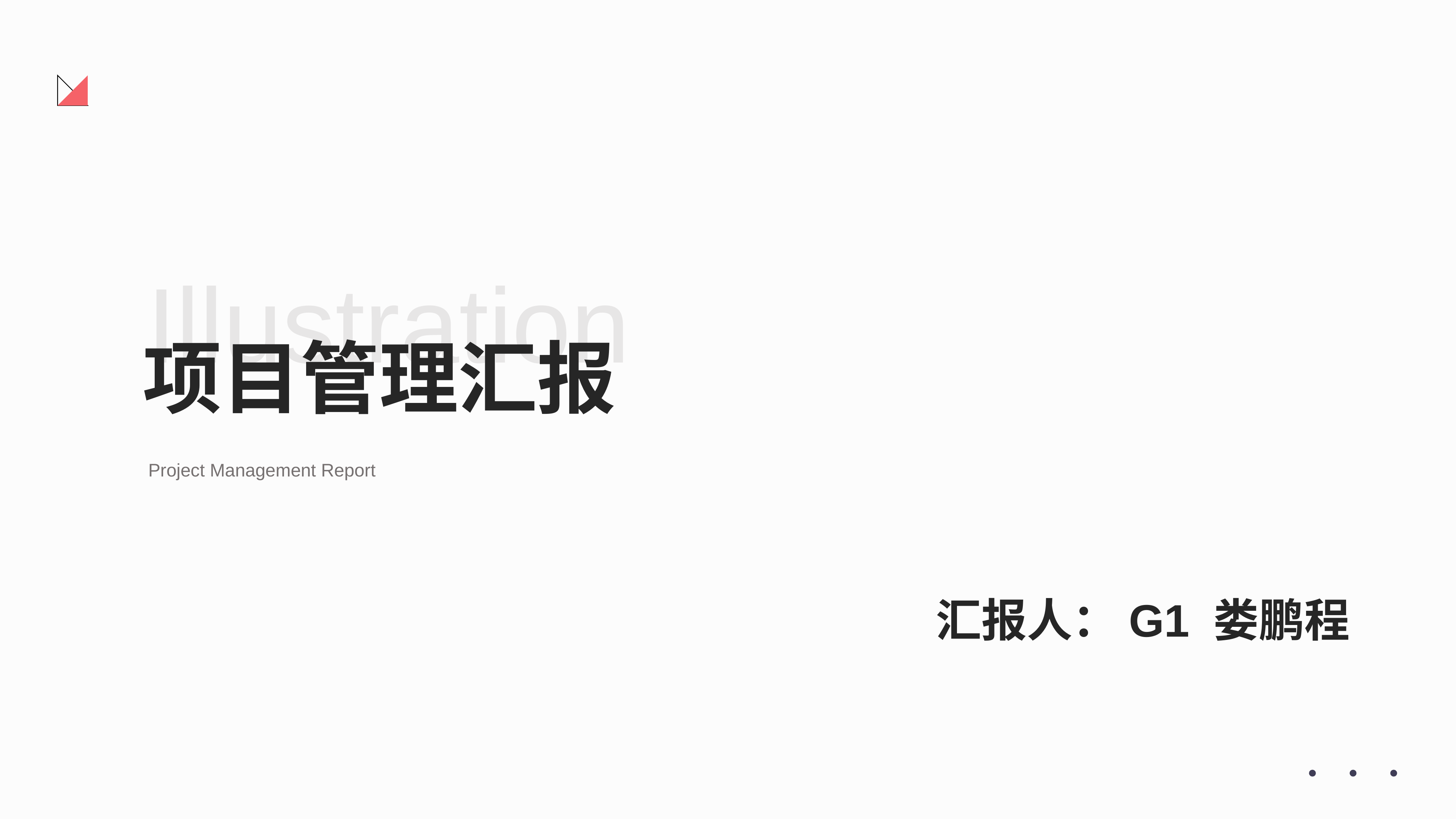

Illustration
项目管理汇报
Project Management Report
汇报人：G1 娄鹏程